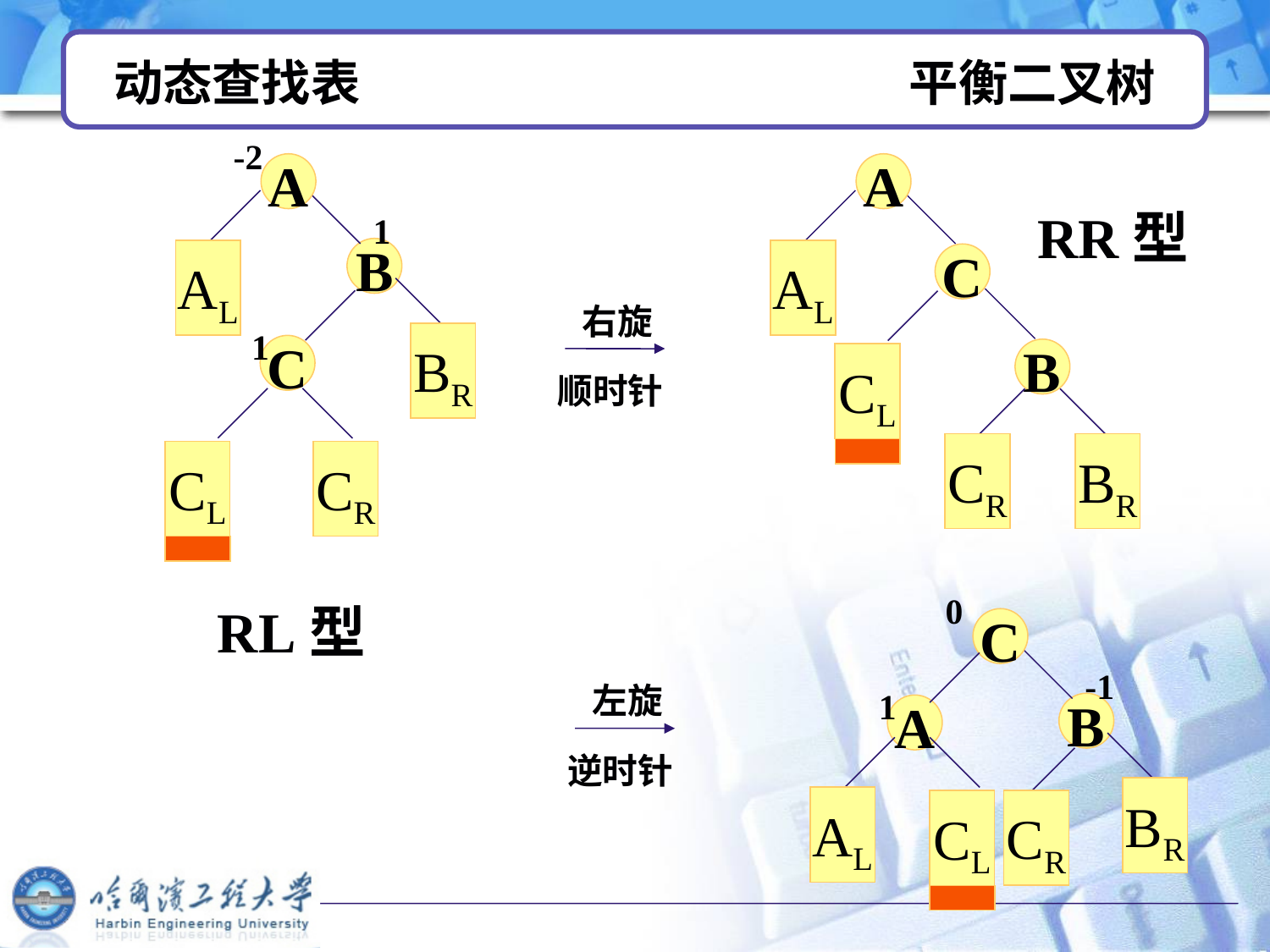

# 动态查找表                                                 平衡二叉树
-2
A

1
B
AL

1
BR
C

CL
CR

A

AL
C

B
CL

CR
BR

RR型
右旋

顺时针
0
C

-1
1
B
A

BR
AL
CR
CL

RL型
左旋

逆时针